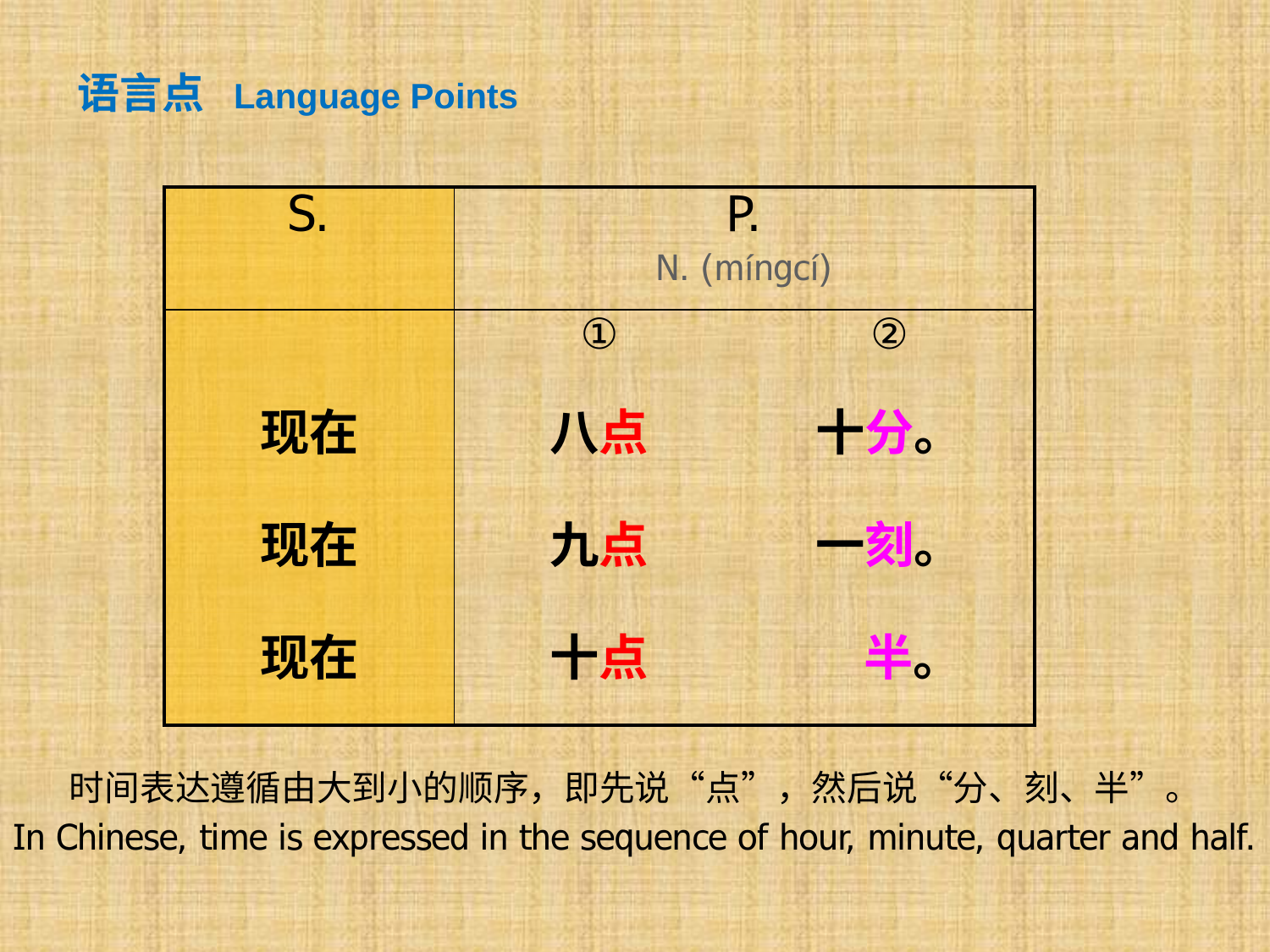

语言点  Language Points
| S. | P. N. (míngcí) |  |
| --- | --- | --- |
|  | ① | ② |
| 现在 | 八点 | 十分。 |
| 现在 | 九点 | 一刻。 |
| 现在 | 十点 | 半。 |
时间表达遵循由大到小的顺序，即先说“点”，然后说“分、刻、半”。
In Chinese, time is expressed in the sequence of hour, minute, quarter and half.